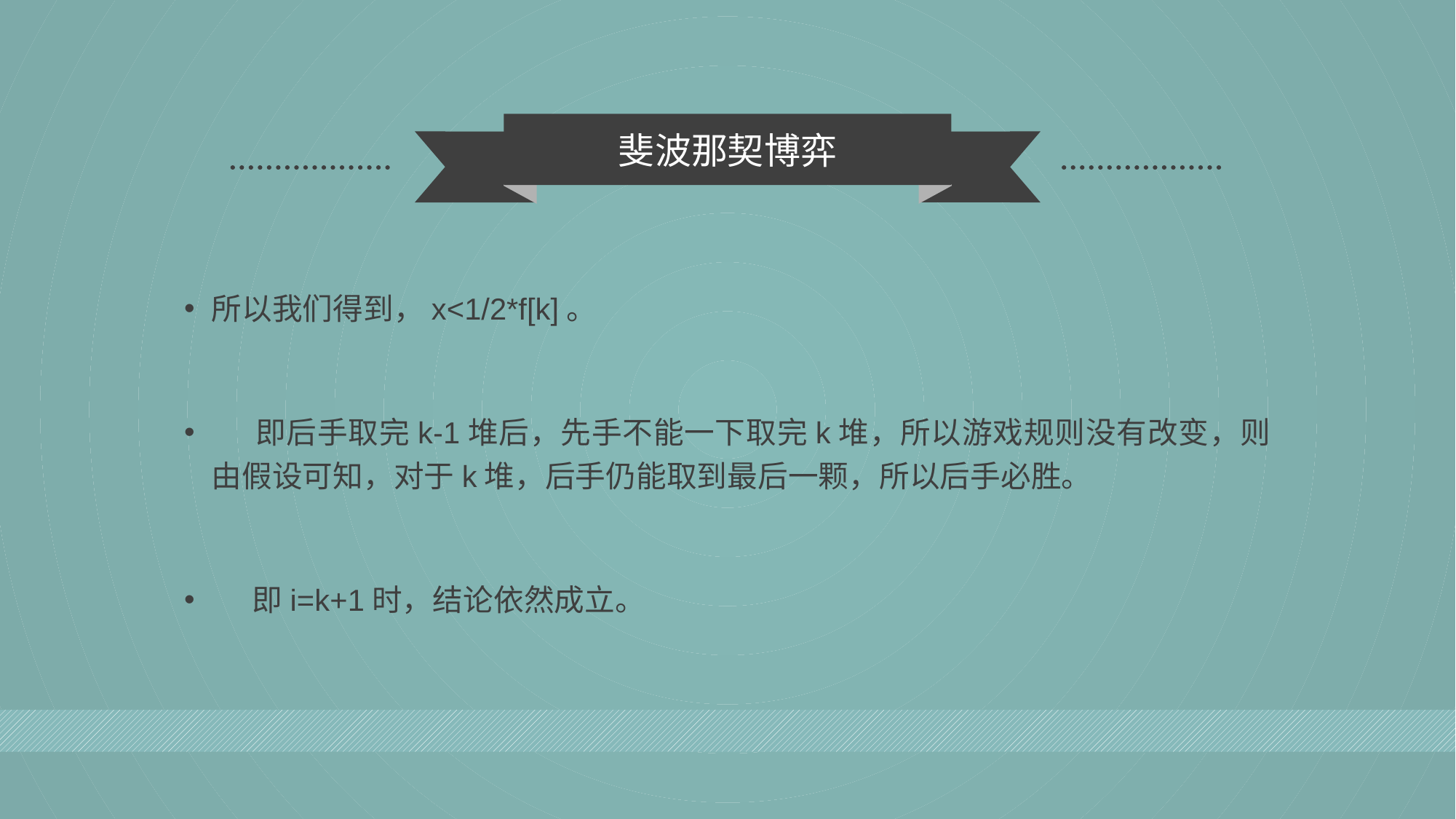

斐波那契博弈

所以我们得到，x<1/2*f[k]。

     即后手取完k-1堆后，先手不能一下取完k堆，所以游戏规则没有改变，则由假设可知，对于k堆，后手仍能取到最后一颗，所以后手必胜。

     即i=k+1时，结论依然成立。